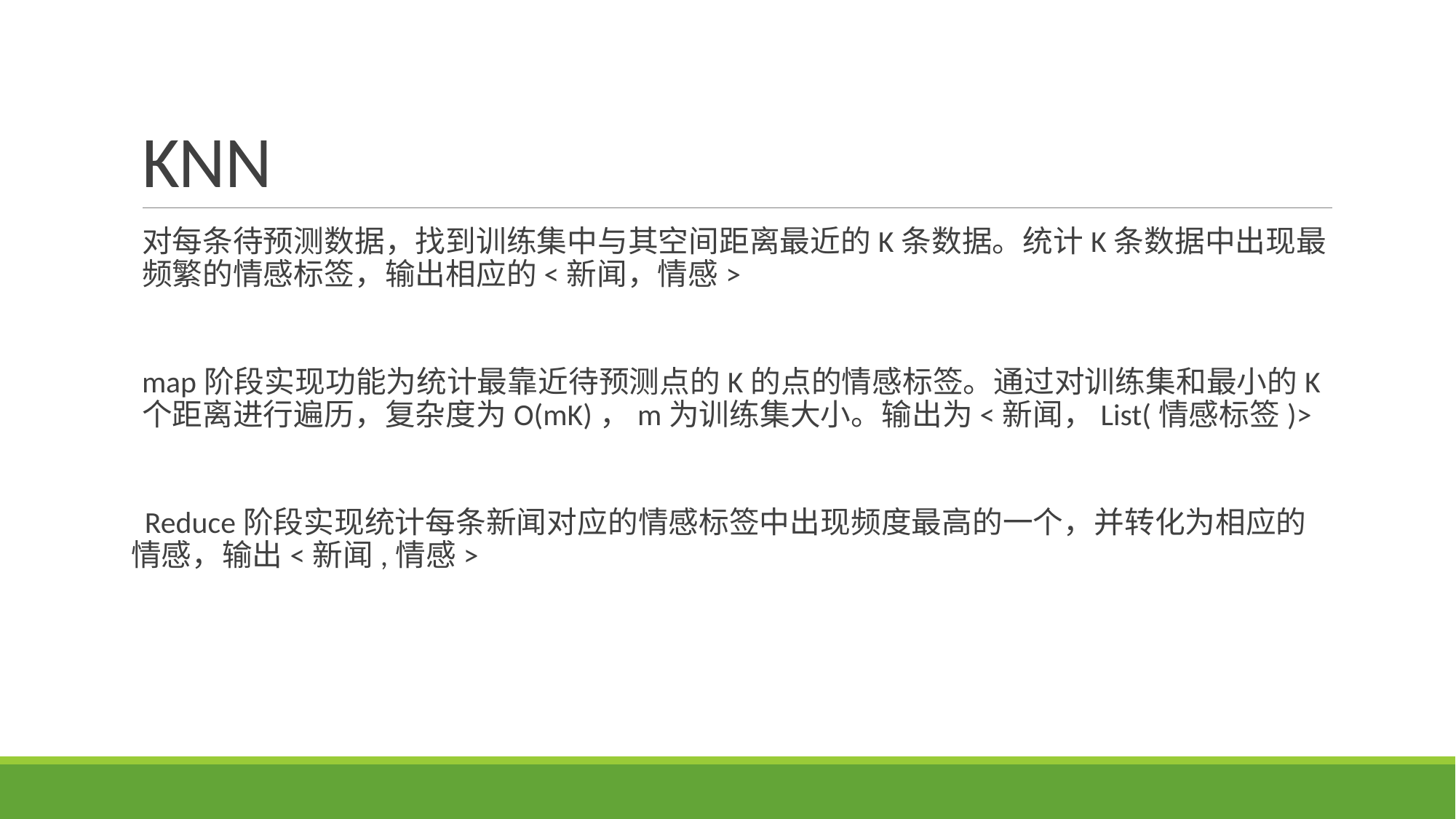

# KNN
对每条待预测数据，找到训练集中与其空间距离最近的K条数据。统计K条数据中出现最频繁的情感标签，输出相应的<新闻，情感>

map阶段实现功能为统计最靠近待预测点的K的点的情感标签。通过对训练集和最小的K个距离进行遍历，复杂度为O(mK)，m为训练集大小。输出为<新闻，List(情感标签)>

  Reduce阶段实现统计每条新闻对应的情感标签中出现频度最高的一个，并转化为相应的情感，输出<新闻,情感>